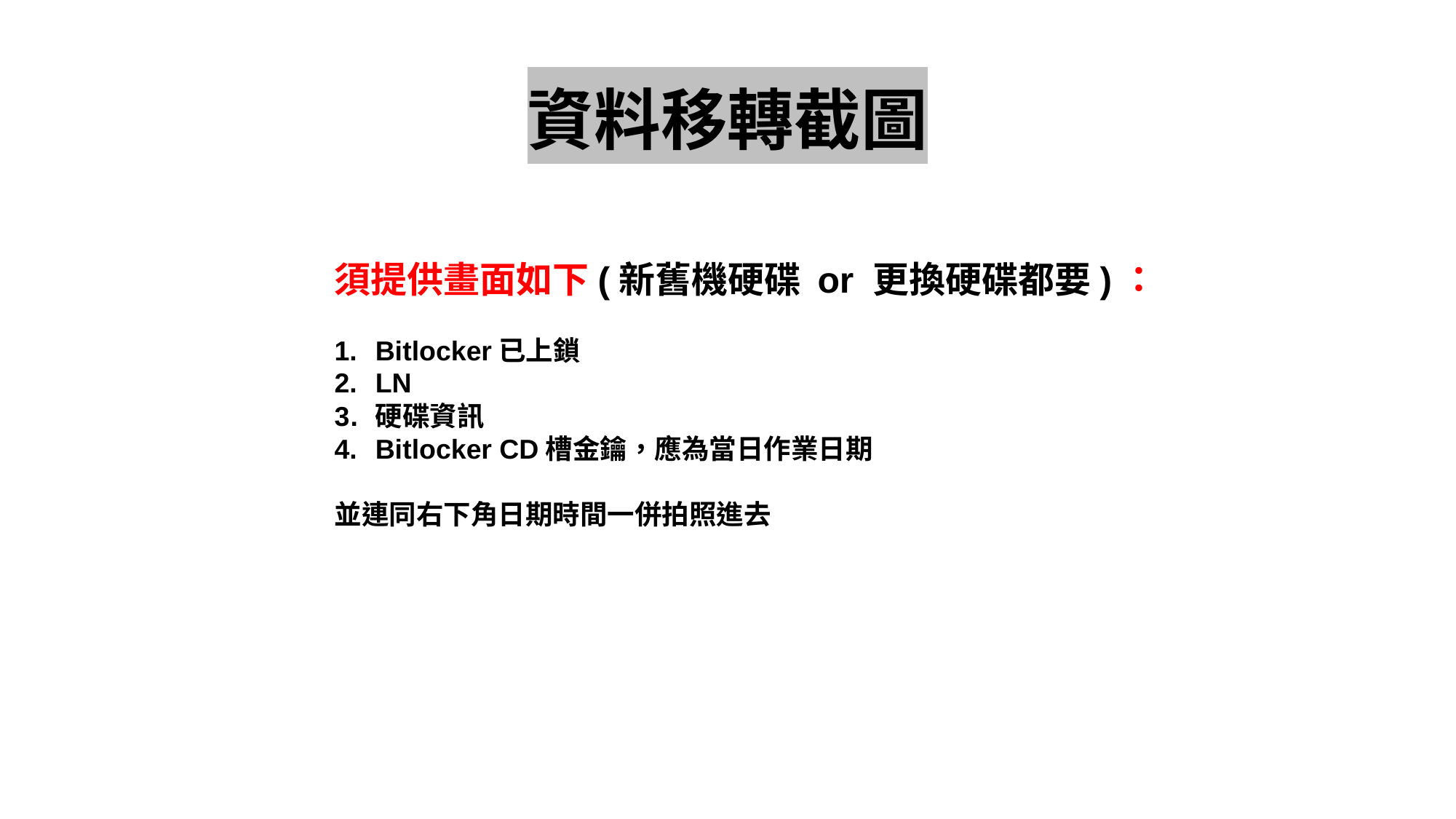

# 資料移轉截圖
須提供畫面如下(新舊機硬碟 or 更換硬碟都要)：

Bitlocker已上鎖
LN
硬碟資訊
Bitlocker CD槽金鑰，應為當日作業日期

並連同右下角日期時間一併拍照進去